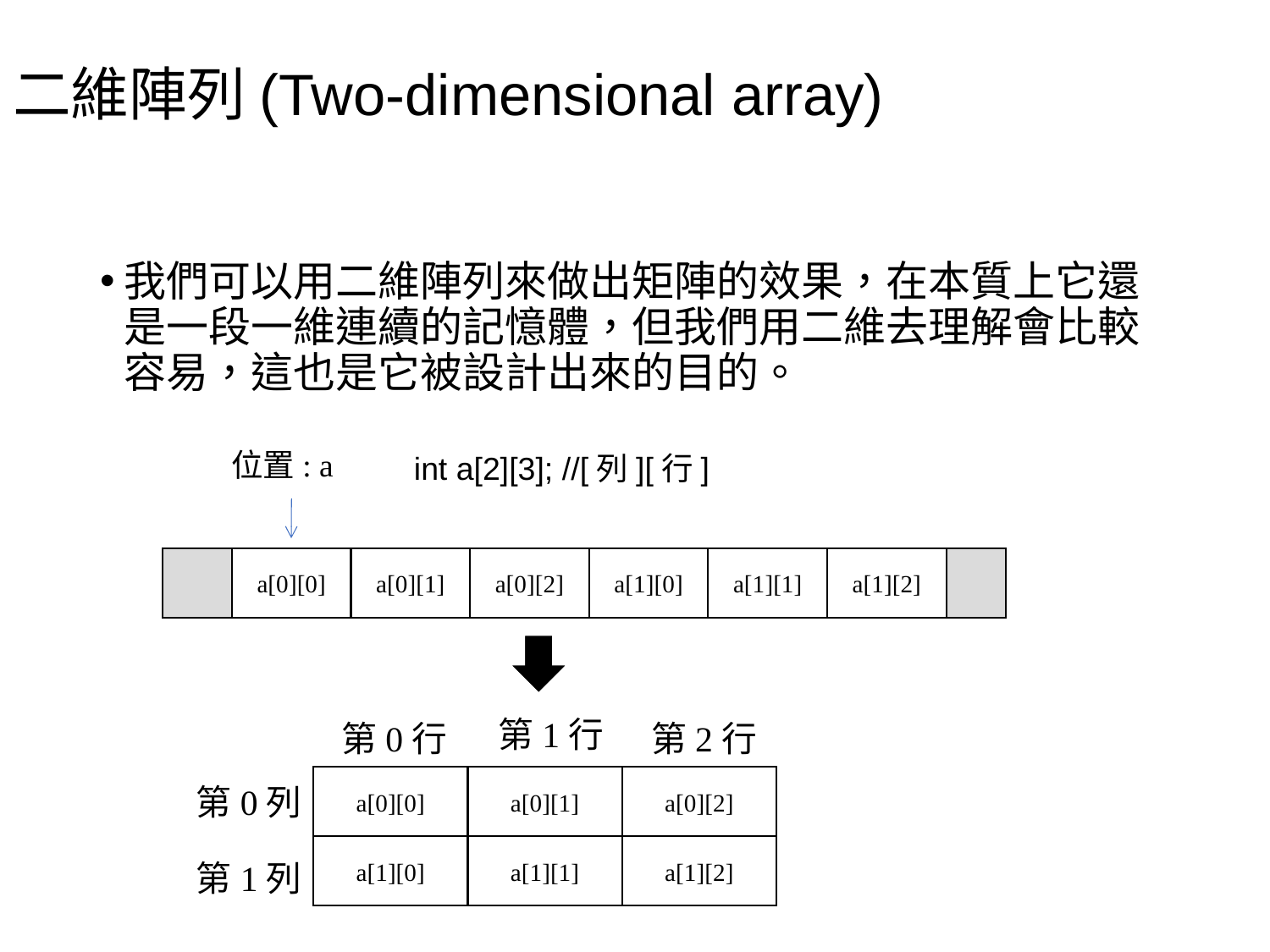

# 二維陣列(Two-dimensional array)
我們可以用二維陣列來做出矩陣的效果，在本質上它還是一段一維連續的記憶體，但我們用二維去理解會比較容易，這也是它被設計出來的目的。
位置: a

a[0][0]
a[0][1]
a[0][2]
a[1][0]
a[1][1]
a[1][2]

第1行
第0行
第2行
a[0][0]
a[0][1]
a[0][2]
a[1][0]
a[1][1]
a[1][2]
第0列
第1列
int a[2][3]; //[列][行]